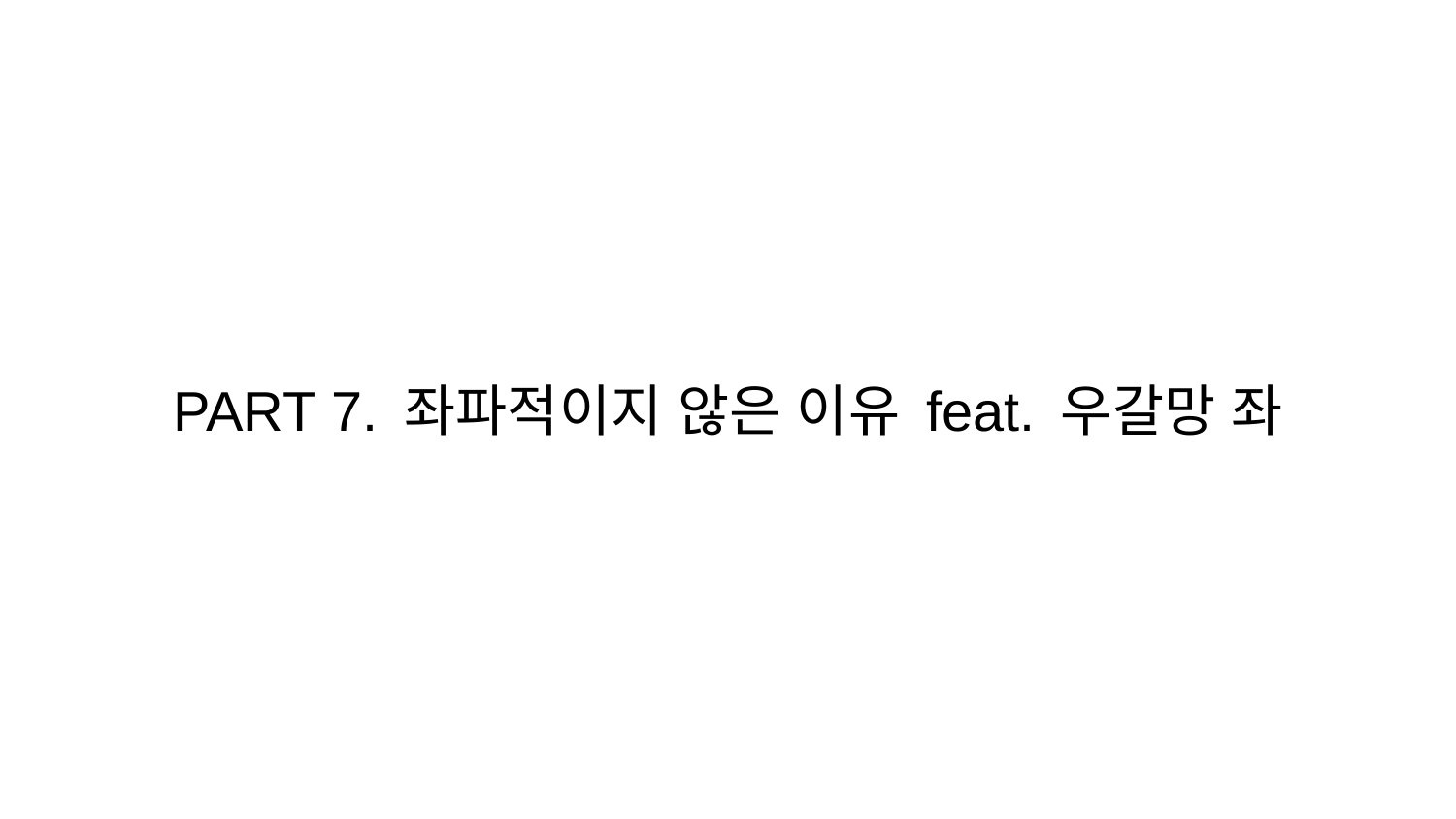

# PART 7. 좌파적이지 않은 이유 feat. 우갈망 좌